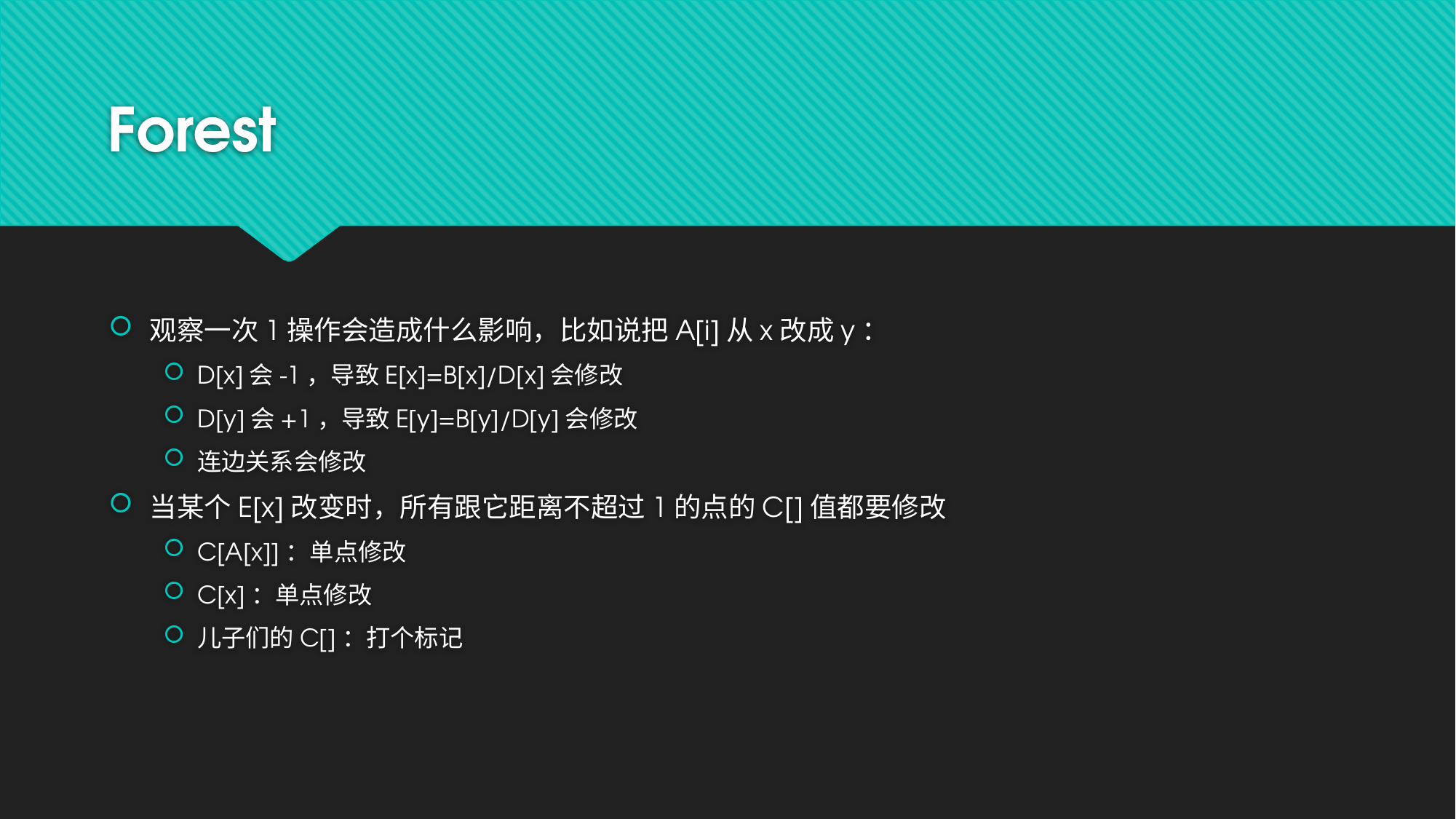

# Forest
观察一次1操作会造成什么影响，比如说把A[i]从x改成y：
D[x]会-1，导致E[x]=B[x]/D[x]会修改
D[y]会+1，导致E[y]=B[y]/D[y]会修改
连边关系会修改
当某个E[x]改变时，所有跟它距离不超过1的点的C[]值都要修改
C[A[x]]：单点修改
C[x]：单点修改
儿子们的C[]：打个标记